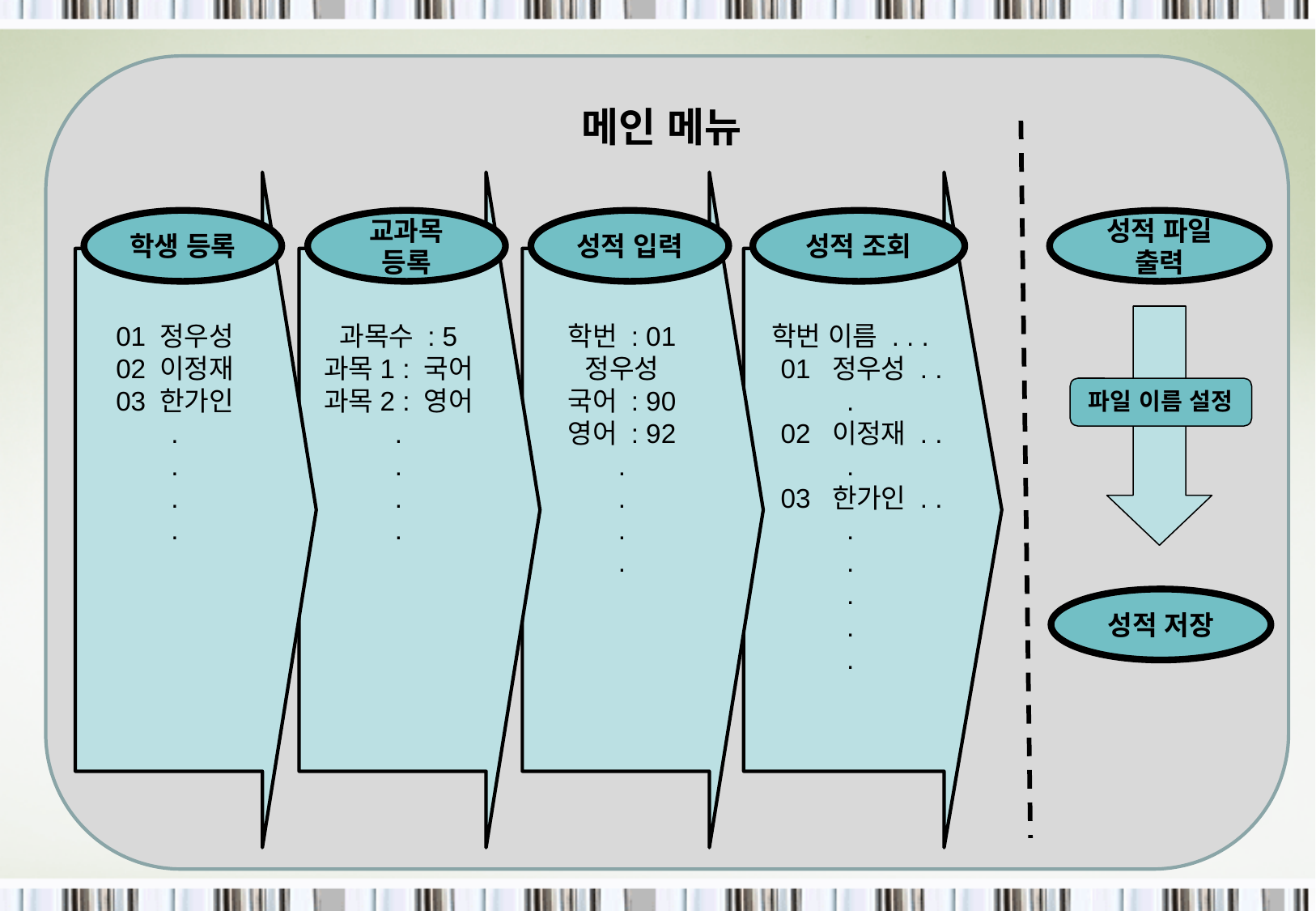

메인 메뉴

01 정우성
02 이정재
03 한가인
.
.
.
.

학생 등록

과목수 : 5
과목1 : 국어
과목2 : 영어
.
.
.
.

교과목
등록

학번 : 01
정우성
국어 : 90
영어 : 92
.
.
.
.

성적 입력

학번 이름 . . .
   01  정우성 . . .
   02  이정재 . . .
   03  한가인 . . .
.
.
.
.

성적 조회
성적 파일 출력

파일 이름 설정
성적 저장